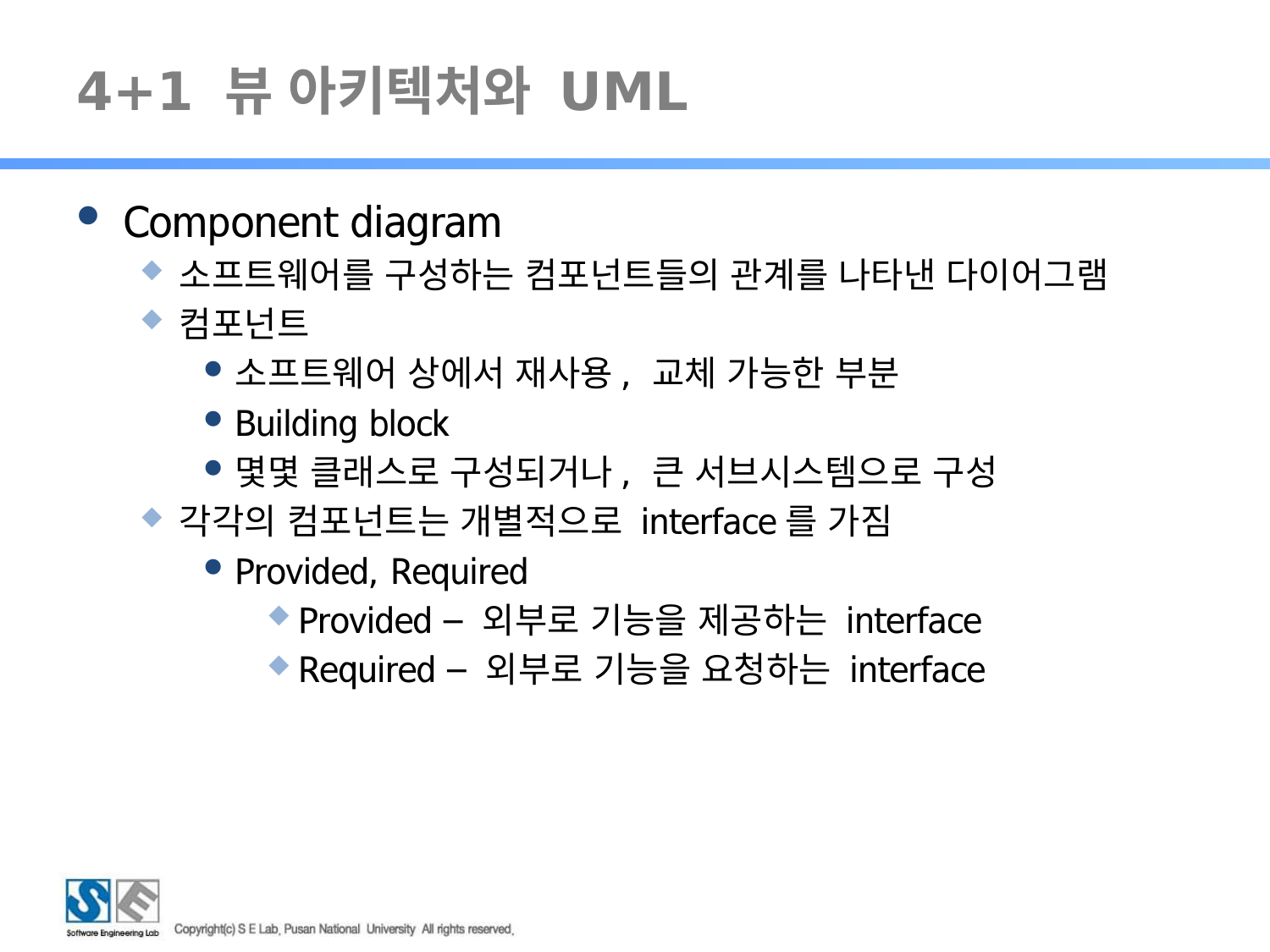

# 4+1 뷰 아키텍처와 UML
Component diagram
소프트웨어를 구성하는 컴포넌트들의 관계를 나타낸 다이어그램
컴포넌트
소프트웨어 상에서 재사용, 교체 가능한 부분
Building block
몇몇 클래스로 구성되거나, 큰 서브시스템으로 구성
각각의 컴포넌트는 개별적으로 interface를 가짐
Provided, Required
Provided – 외부로 기능을 제공하는 interface
Required – 외부로 기능을 요청하는 interface